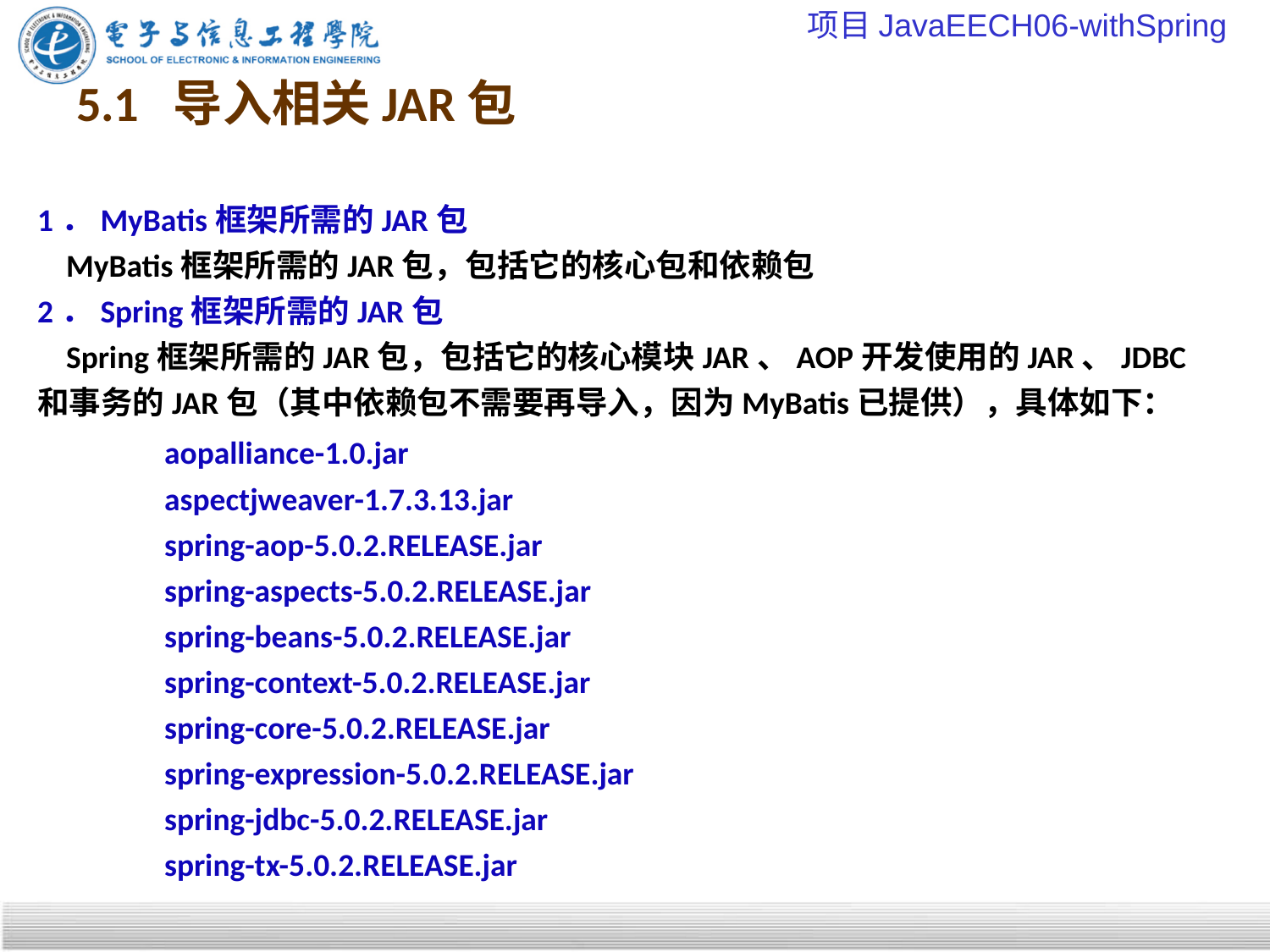

项目JavaEECH06-withSpring
# 5.1  导入相关JAR包
1．MyBatis框架所需的JAR包
    MyBatis框架所需的JAR包，包括它的核心包和依赖包
2．Spring框架所需的JAR包
    Spring框架所需的JAR包，包括它的核心模块JAR、AOP开发使用的JAR、JDBC和事务的JAR包（其中依赖包不需要再导入，因为MyBatis已提供），具体如下：
	aopalliance-1.0.jar
	aspectjweaver-1.7.3.13.jar
	spring-aop-5.0.2.RELEASE.jar
	spring-aspects-5.0.2.RELEASE.jar
	spring-beans-5.0.2.RELEASE.jar
	spring-context-5.0.2.RELEASE.jar
	spring-core-5.0.2.RELEASE.jar
	spring-expression-5.0.2.RELEASE.jar
	spring-jdbc-5.0.2.RELEASE.jar
	spring-tx-5.0.2.RELEASE.jar